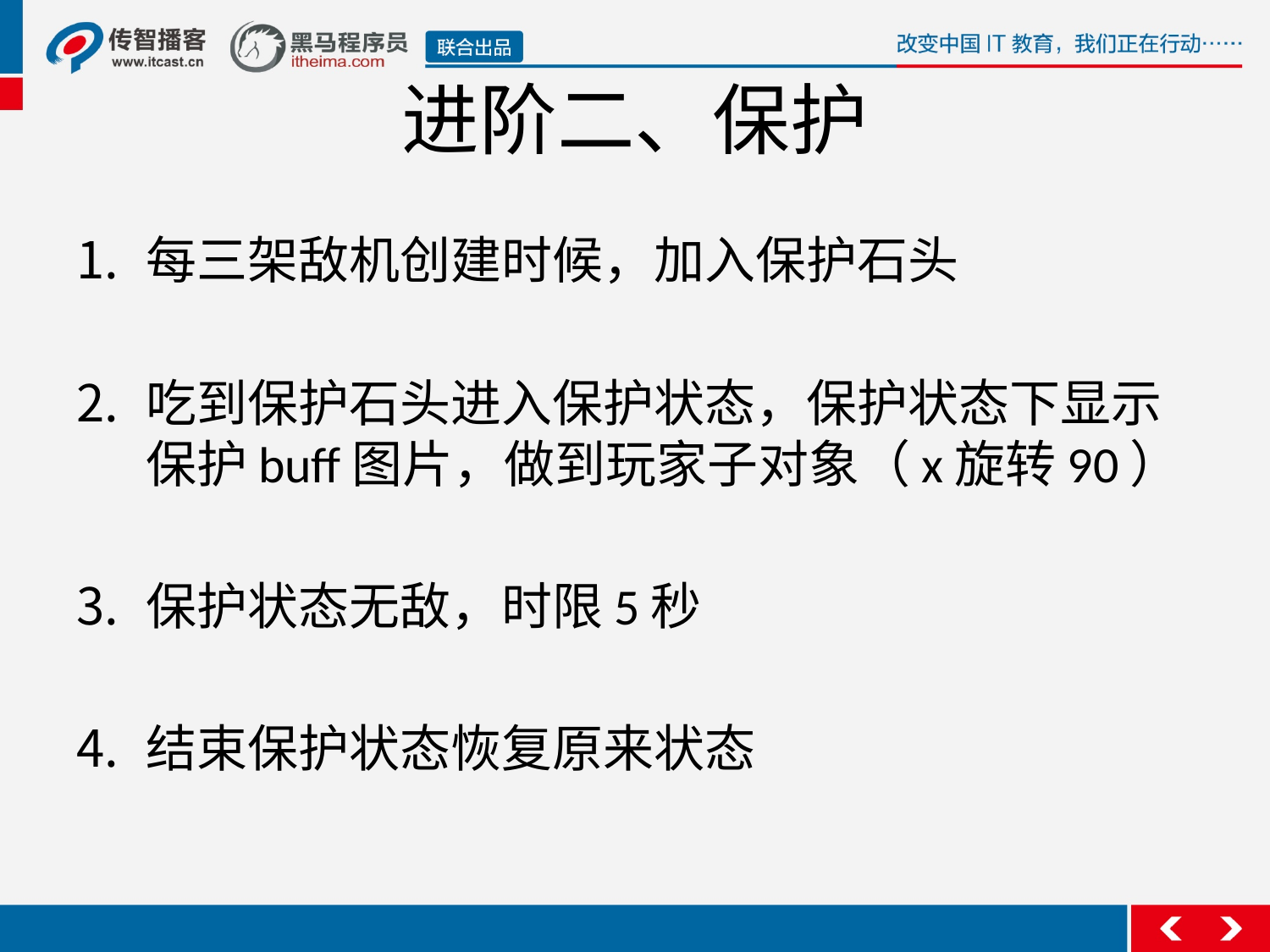

# 进阶二、保护
每三架敌机创建时候，加入保护石头

吃到保护石头进入保护状态，保护状态下显示保护buff图片，做到玩家子对象（x旋转90）

保护状态无敌，时限5秒

结束保护状态恢复原来状态